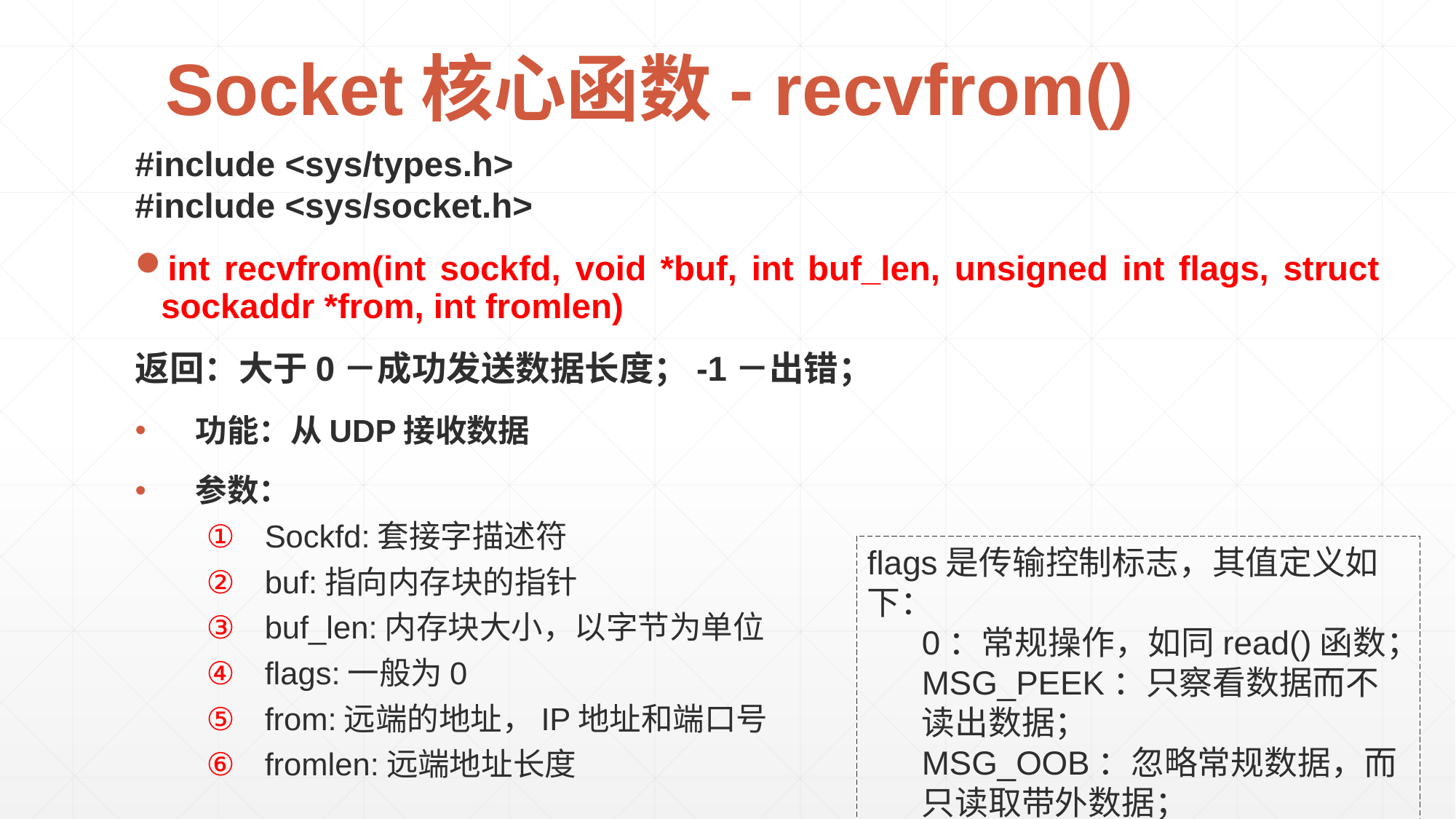

# Socket核心函数- recvfrom()
#include <sys/types.h>
#include <sys/socket.h>
int recvfrom(int sockfd, void *buf, int buf_len, unsigned int flags, struct sockaddr *from, int fromlen)
返回：大于0－成功发送数据长度；-1－出错；
功能：从UDP接收数据
参数：
Sockfd:套接字描述符
buf:指向内存块的指针
buf_len:内存块大小，以字节为单位
flags:一般为0
from:远端的地址，IP地址和端口号
fromlen:远端地址长度

flags是传输控制标志，其值定义如下：
0：常规操作，如同read()函数；
MSG_PEEK：只察看数据而不读出数据；
MSG_OOB：忽略常规数据，而只读取带外数据；